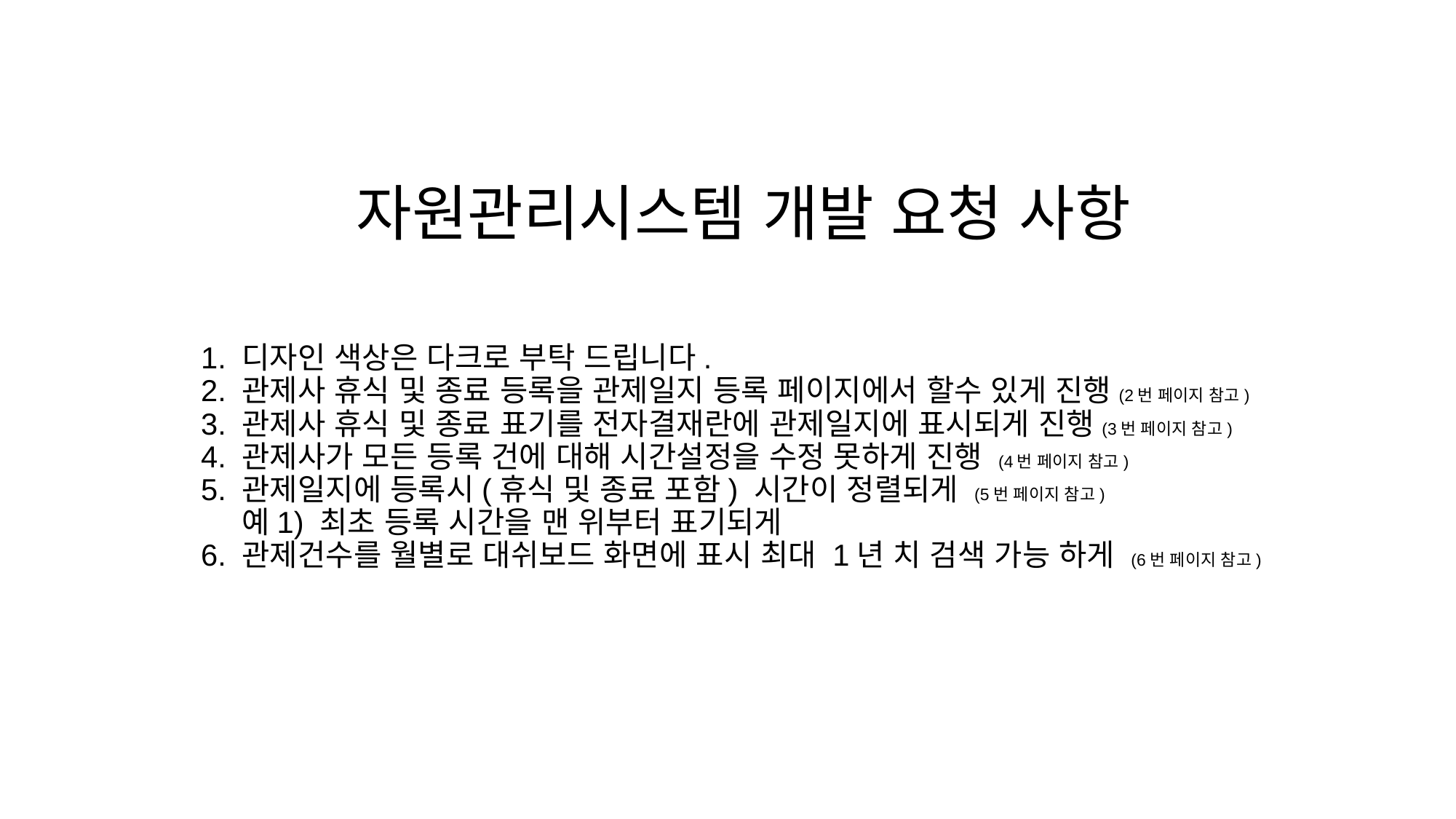

자원관리시스템 개발 요청 사항
# 1. 디자인 색상은 다크로 부탁 드립니다. 2. 관제사 휴식 및 종료 등록을 관제일지 등록 페이지에서 할수 있게 진행(2번 페이지 참고) 3. 관제사 휴식 및 종료 표기를 전자결재란에 관제일지에 표시되게 진행(3번 페이지 참고) 4. 관제사가 모든 등록 건에 대해 시간설정을 수정 못하게 진행 (4번 페이지 참고) 5. 관제일지에 등록시(휴식 및 종료 포함) 시간이 정렬되게 (5번 페이지 참고) 예1) 최초 등록 시간을 맨 위부터 표기되게 6. 관제건수를 월별로 대쉬보드 화면에 표시 최대 1년 치 검색 가능 하게 (6번 페이지 참고)